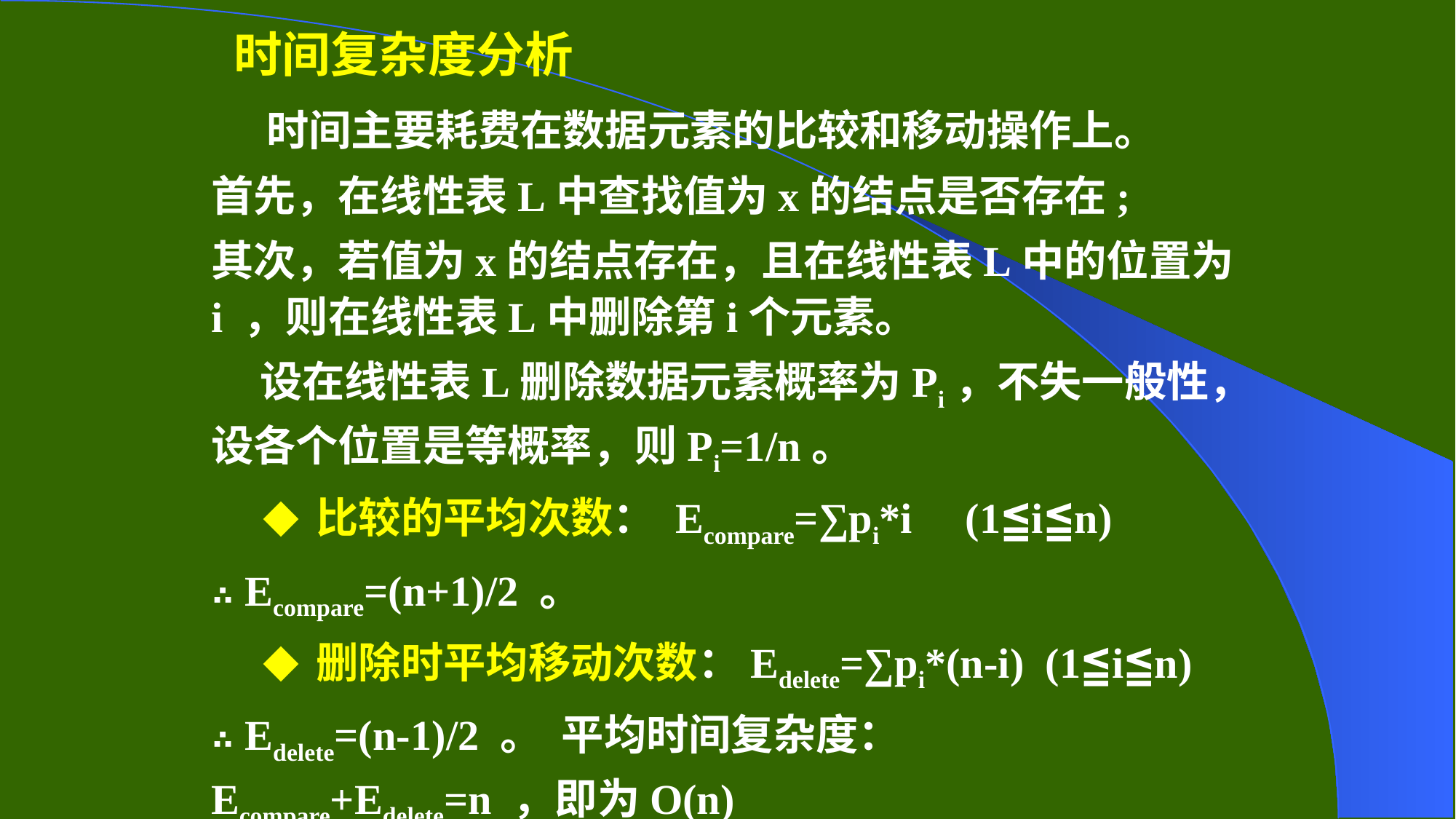

时间复杂度分析
    时间主要耗费在数据元素的比较和移动操作上。
首先，在线性表L中查找值为x的结点是否存在;
其次，若值为x的结点存在，且在线性表L中的位置为i ，则在线性表L中删除第i个元素。
    设在线性表L删除数据元素概率为Pi，不失一般性，设各个位置是等概率，则Pi=1/n。
 ◆ 比较的平均次数： Ecompare=∑pi*i     (1≦i≦n)
∴ Ecompare=(n+1)/2 。
 ◆ 删除时平均移动次数：Edelete=∑pi*(n-i)  (1≦i≦n)
∴ Edelete=(n-1)/2 。  平均时间复杂度：Ecompare+Edelete=n ，即为O(n)